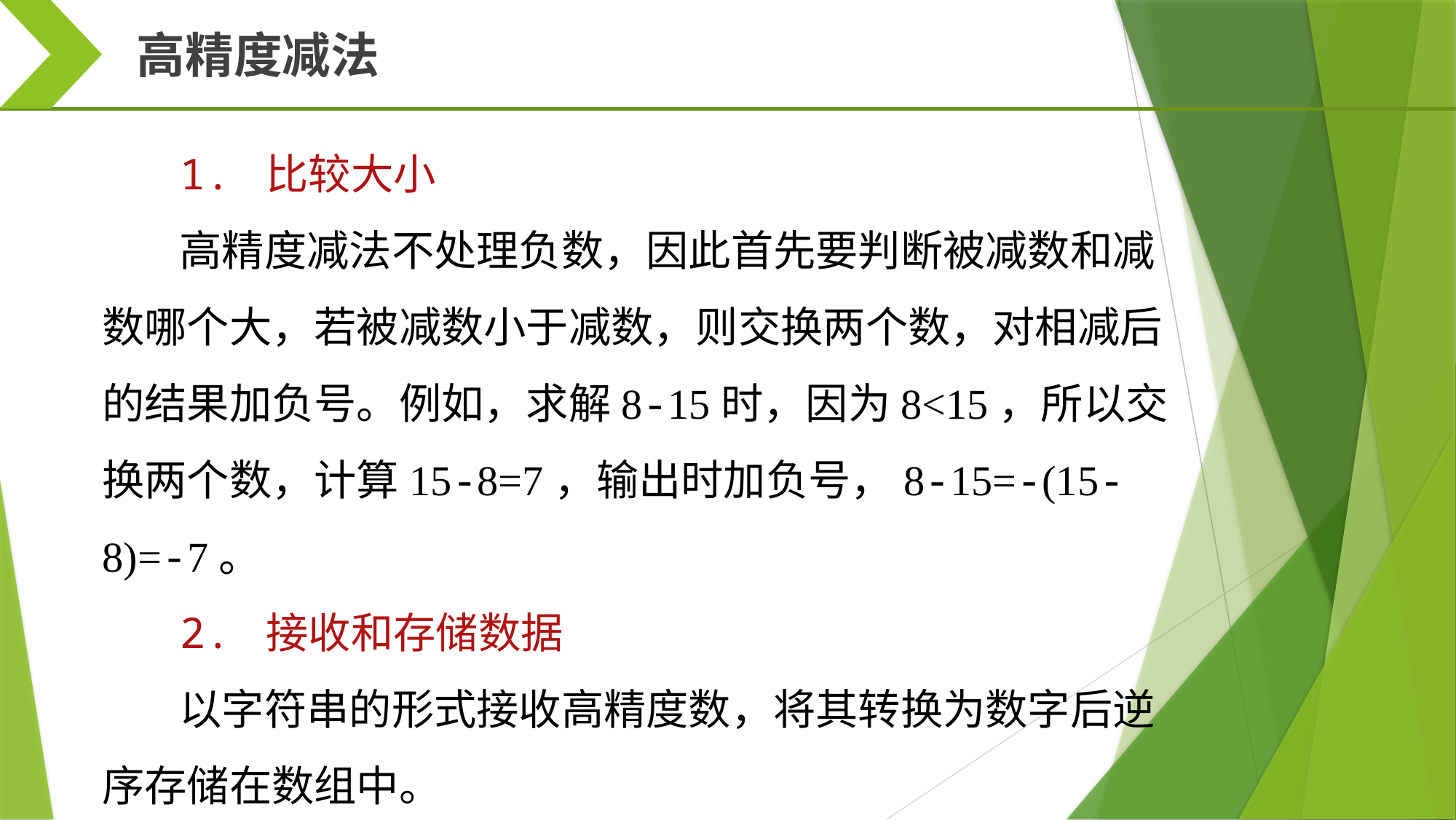

高精度减法
1. 比较大小
高精度减法不处理负数，因此首先要判断被减数和减数哪个大，若被减数小于减数，则交换两个数，对相减后的结果加负号。例如，求解8-15时，因为8<15，所以交换两个数，计算15-8=7，输出时加负号，8-15=-(15-8)=-7。
2. 接收和存储数据
以字符串的形式接收高精度数，将其转换为数字后逆序存储在数组中。